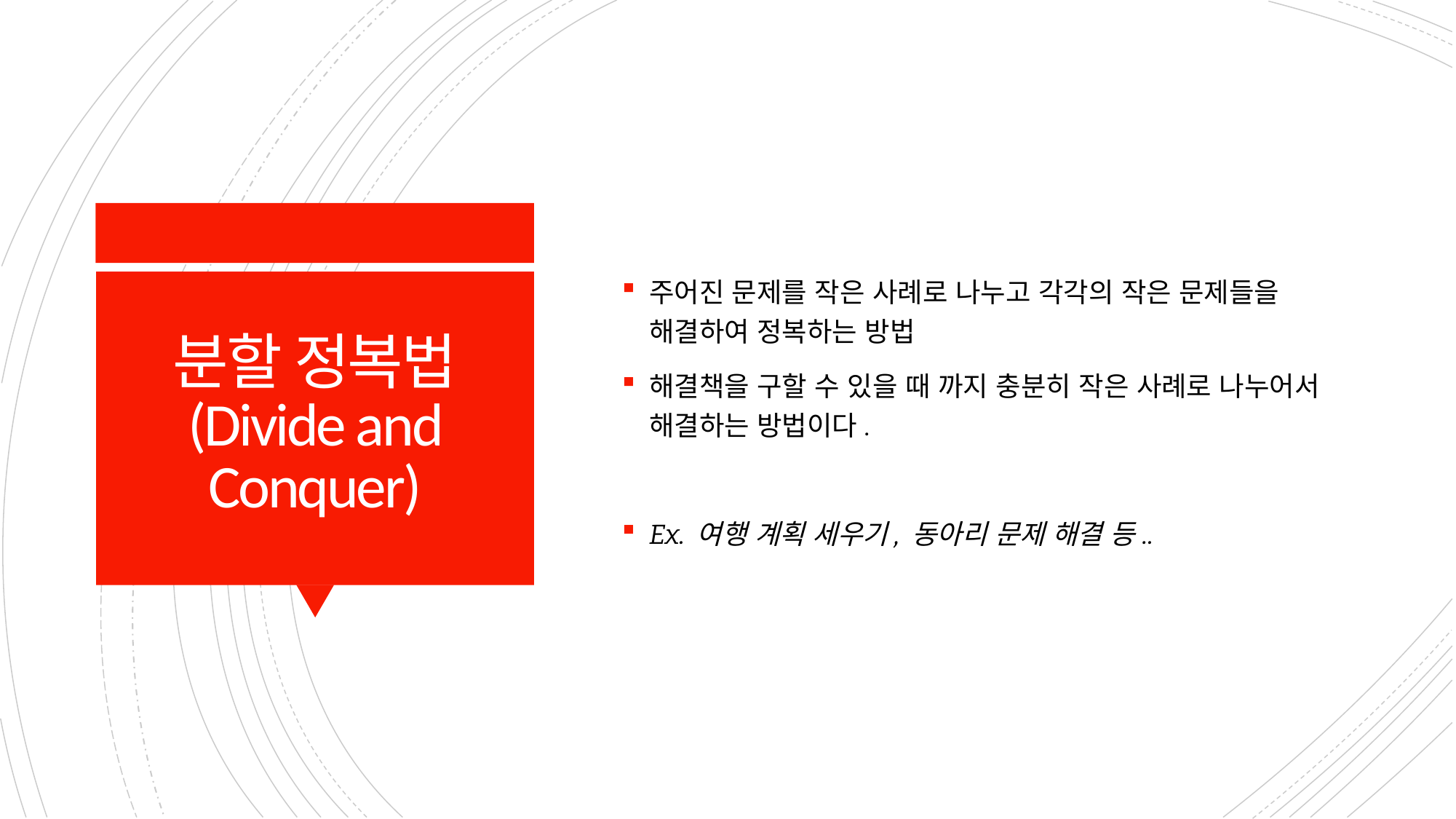

주어진 문제를 작은 사례로 나누고 각각의 작은 문제들을 해결하여 정복하는 방법
해결책을 구할 수 있을 때 까지 충분히 작은 사례로 나누어서 해결하는 방법이다.

Ex. 여행 계획 세우기, 동아리 문제 해결 등..
# 분할 정복법 (Divide and Conquer)